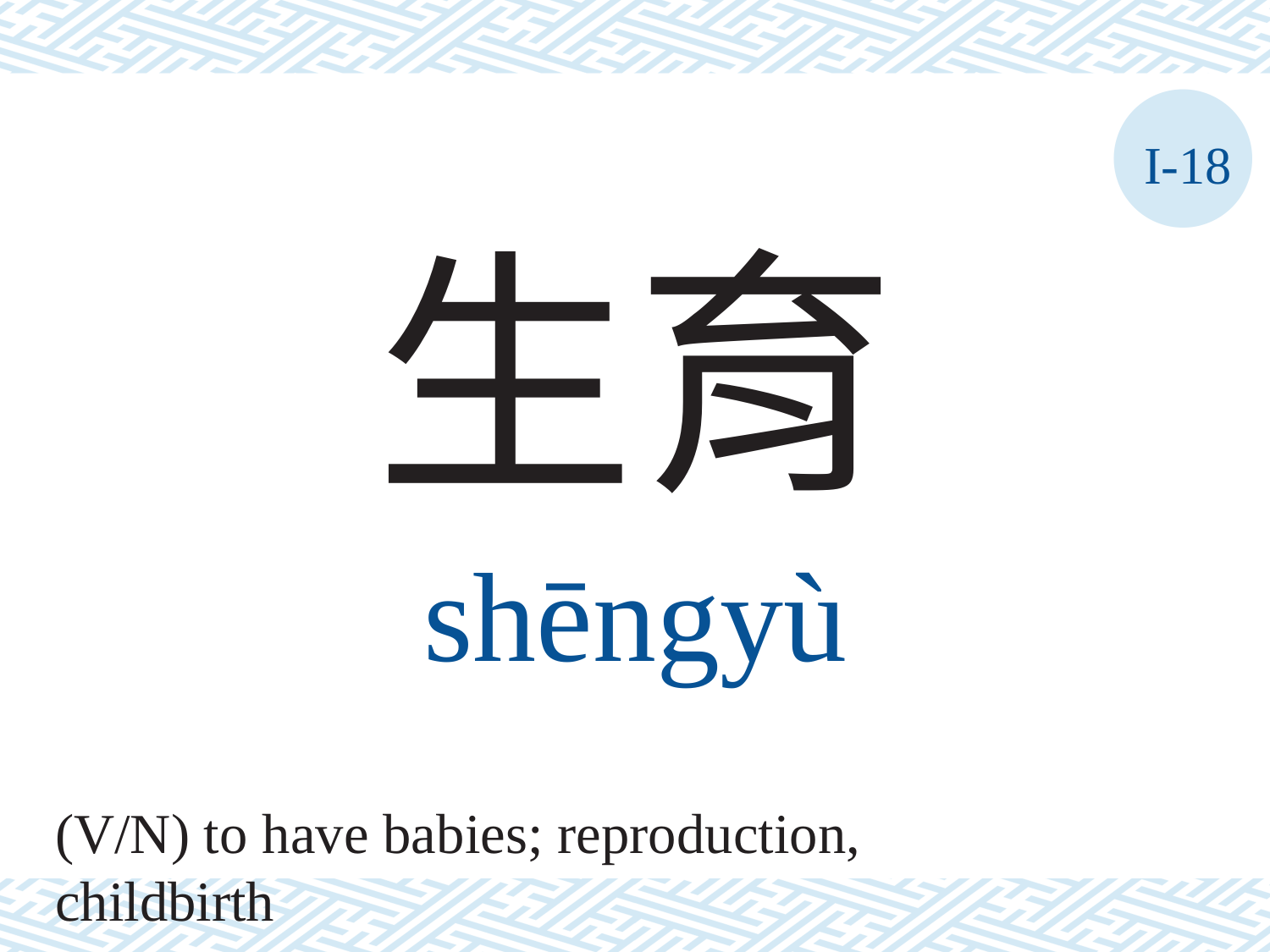

I-18
生育
shēngyù
(V/N) to have babies; reproduction, childbirth